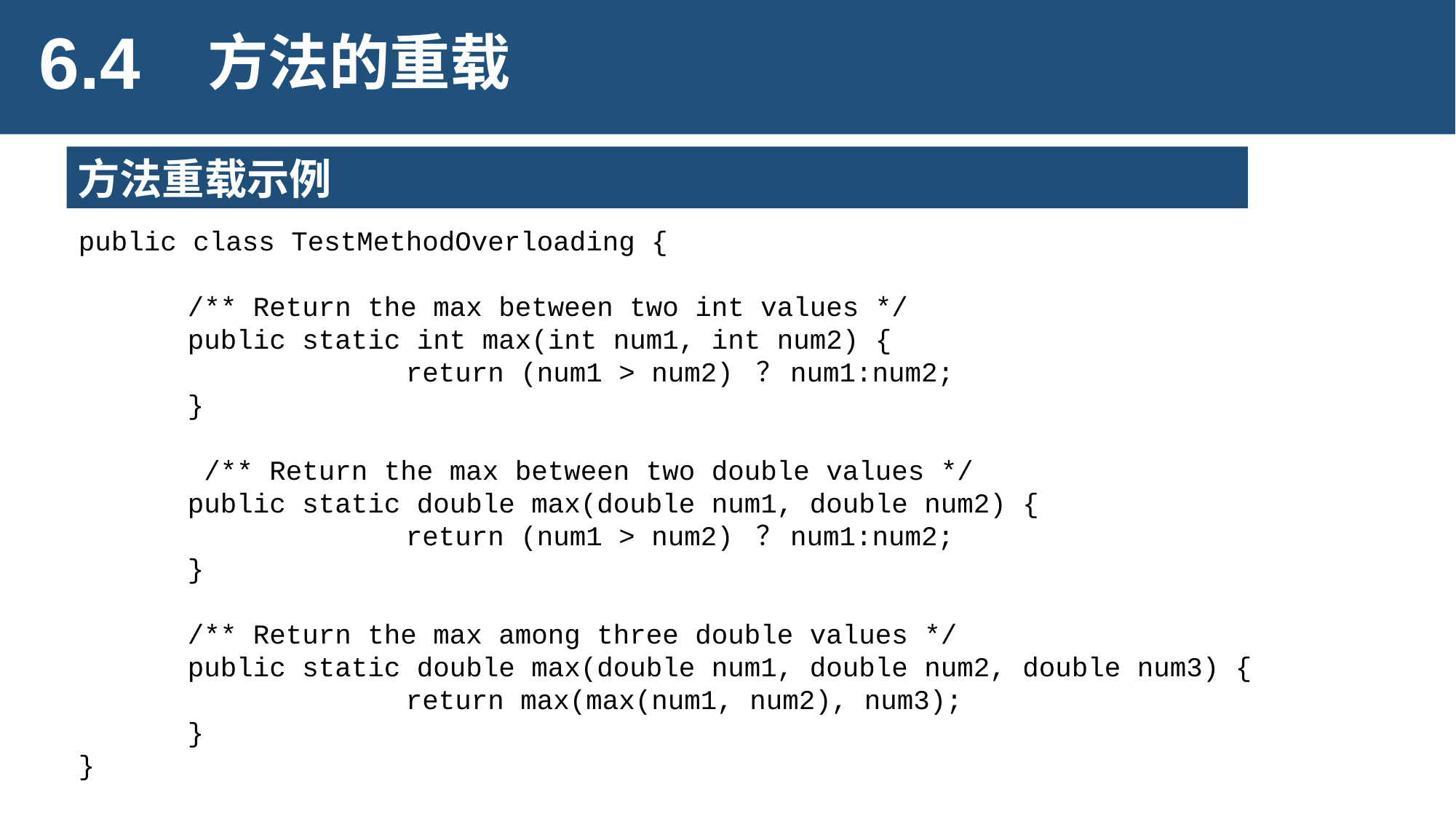

6.4
方法的重载

方法重载示例
public class TestMethodOverloading {

	/** Return the max between two int values */
    	public static int max(int num1, int num2) {
        		return (num1 > num2) ？num1:num2;
    	}

   	 /** Return the max between two double values */
    	public static double max(double num1, double num2) {
        		return (num1 > num2) ？num1:num2;
    	}

    	/** Return the max among three double values */
    	public static double max(double num1, double num2, double num3) {
        		return max(max(num1, num2), num3);
    	}
}